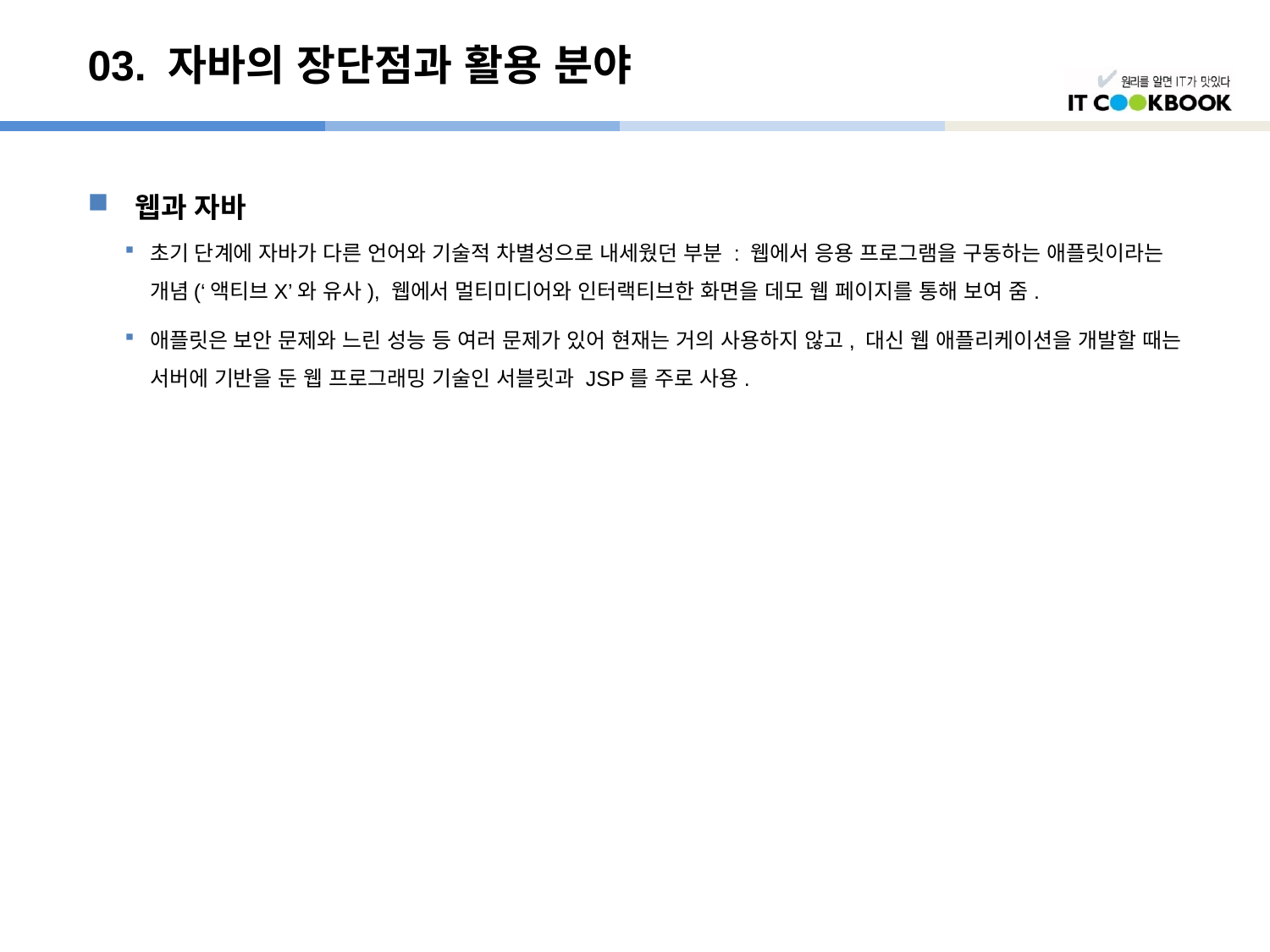

# 03. 자바의 장단점과 활용 분야
웹과 자바
초기 단계에 자바가 다른 언어와 기술적 차별성으로 내세웠던 부분 : 웹에서 응용 프로그램을 구동하는 애플릿이라는 개념(‘액티브X’와 유사), 웹에서 멀티미디어와 인터랙티브한 화면을 데모 웹 페이지를 통해 보여 줌.
애플릿은 보안 문제와 느린 성능 등 여러 문제가 있어 현재는 거의 사용하지 않고, 대신 웹 애플리케이션을 개발할 때는 서버에 기반을 둔 웹 프로그래밍 기술인 서블릿과 JSP를 주로 사용.